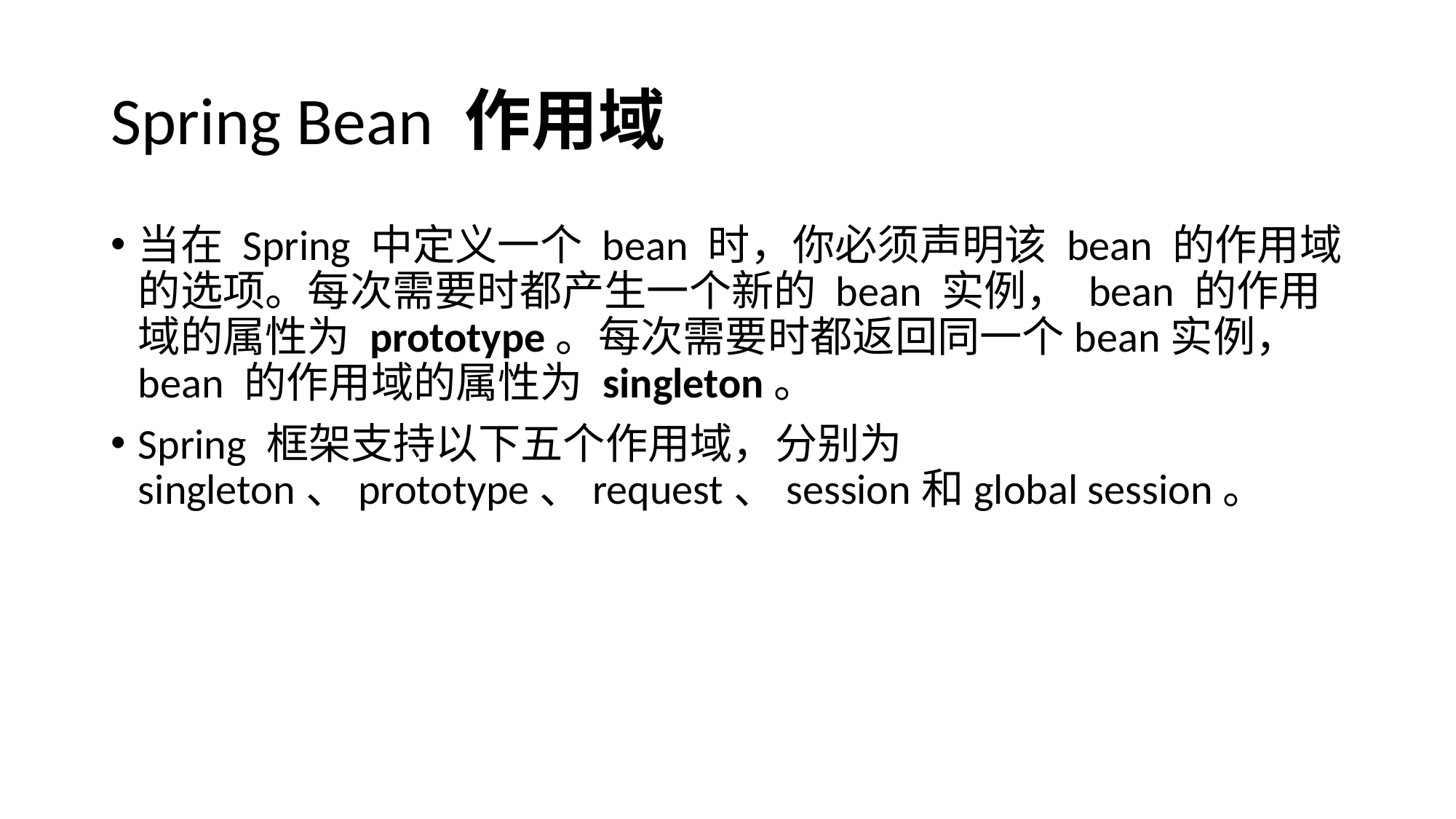

# Spring Bean 作用域
当在 Spring 中定义一个 bean 时，你必须声明该 bean 的作用域的选项。每次需要时都产生一个新的 bean 实例， bean 的作用域的属性为 prototype。每次需要时都返回同一个bean实例， bean 的作用域的属性为 singleton。
Spring 框架支持以下五个作用域，分别为singleton、prototype、request、session和global session。